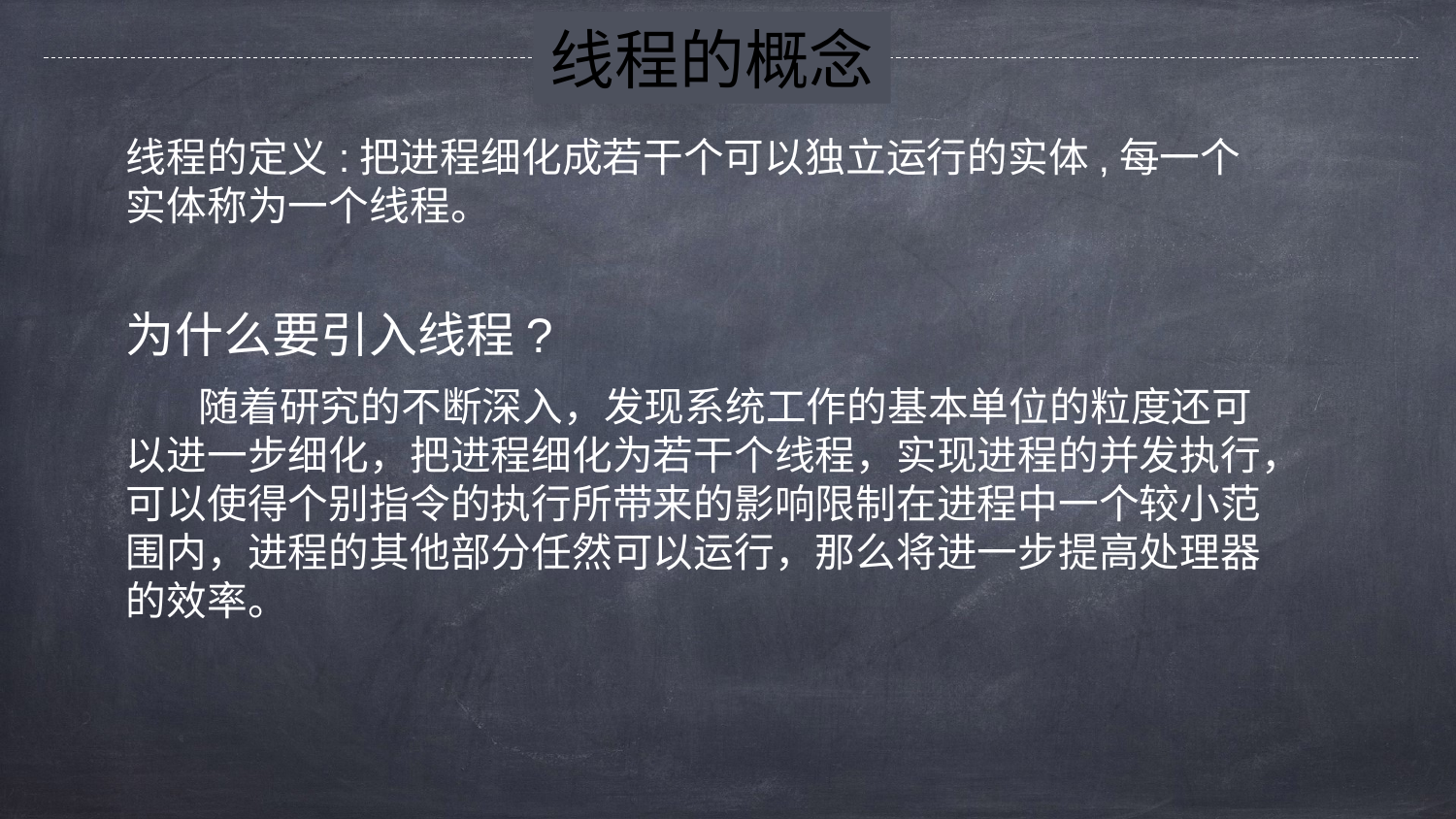

线程的概念
线程的定义:把进程细化成若干个可以独立运行的实体,每一个实体称为一个线程。
为什么要引入线程?
       随着研究的不断深入，发现系统工作的基本单位的粒度还可以进一步细化，把进程细化为若干个线程，实现进程的并发执行，可以使得个别指令的执行所带来的影响限制在进程中一个较小范围内，进程的其他部分任然可以运行，那么将进一步提高处理器的效率。